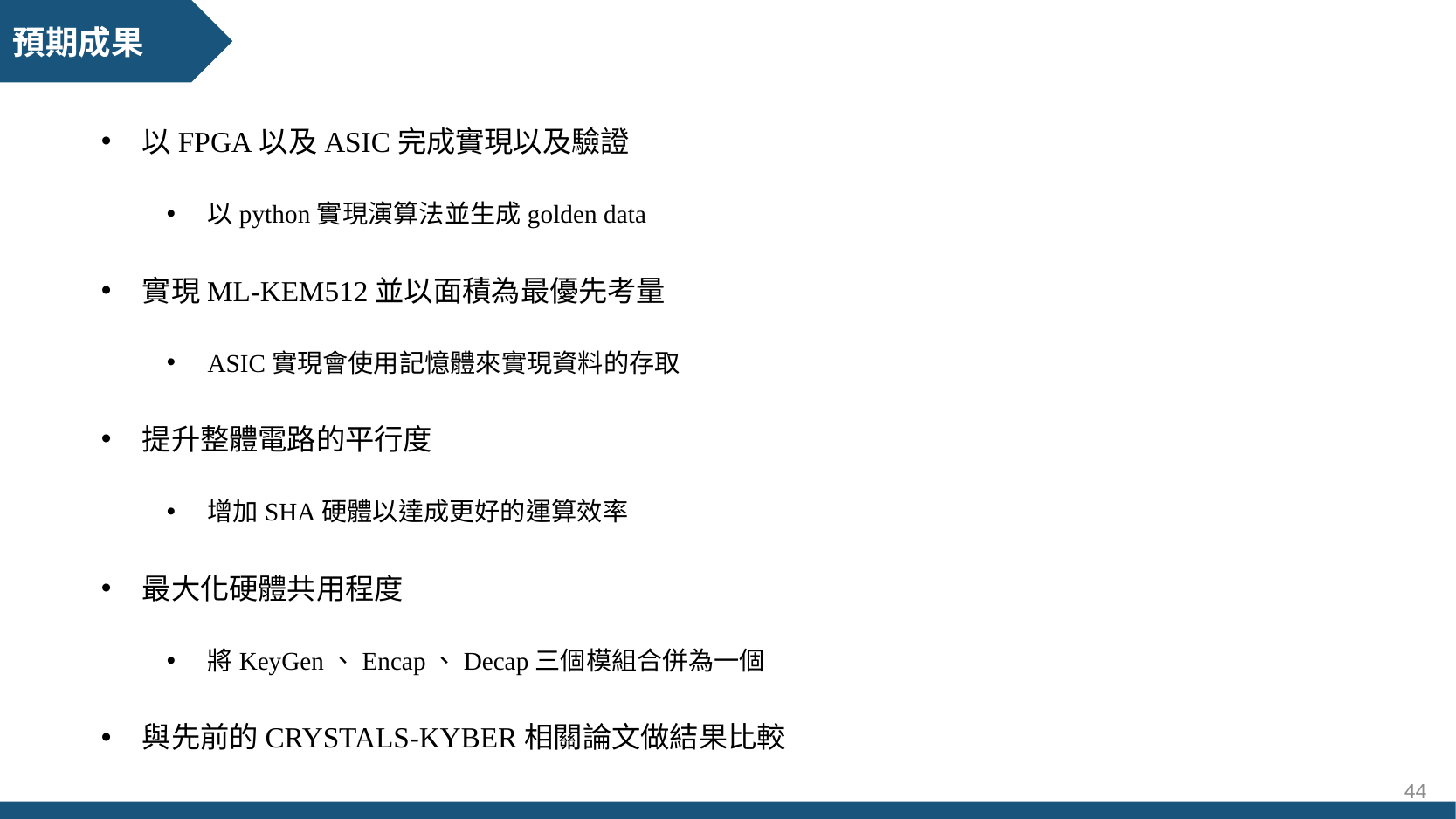

預期成果
以FPGA以及ASIC完成實現以及驗證
以python實現演算法並生成golden data
實現ML-KEM512並以面積為最優先考量
ASIC實現會使用記憶體來實現資料的存取
提升整體電路的平行度
增加SHA硬體以達成更好的運算效率
最大化硬體共用程度
將KeyGen、Encap、Decap三個模組合併為一個
與先前的CRYSTALS-KYBER相關論文做結果比較
44